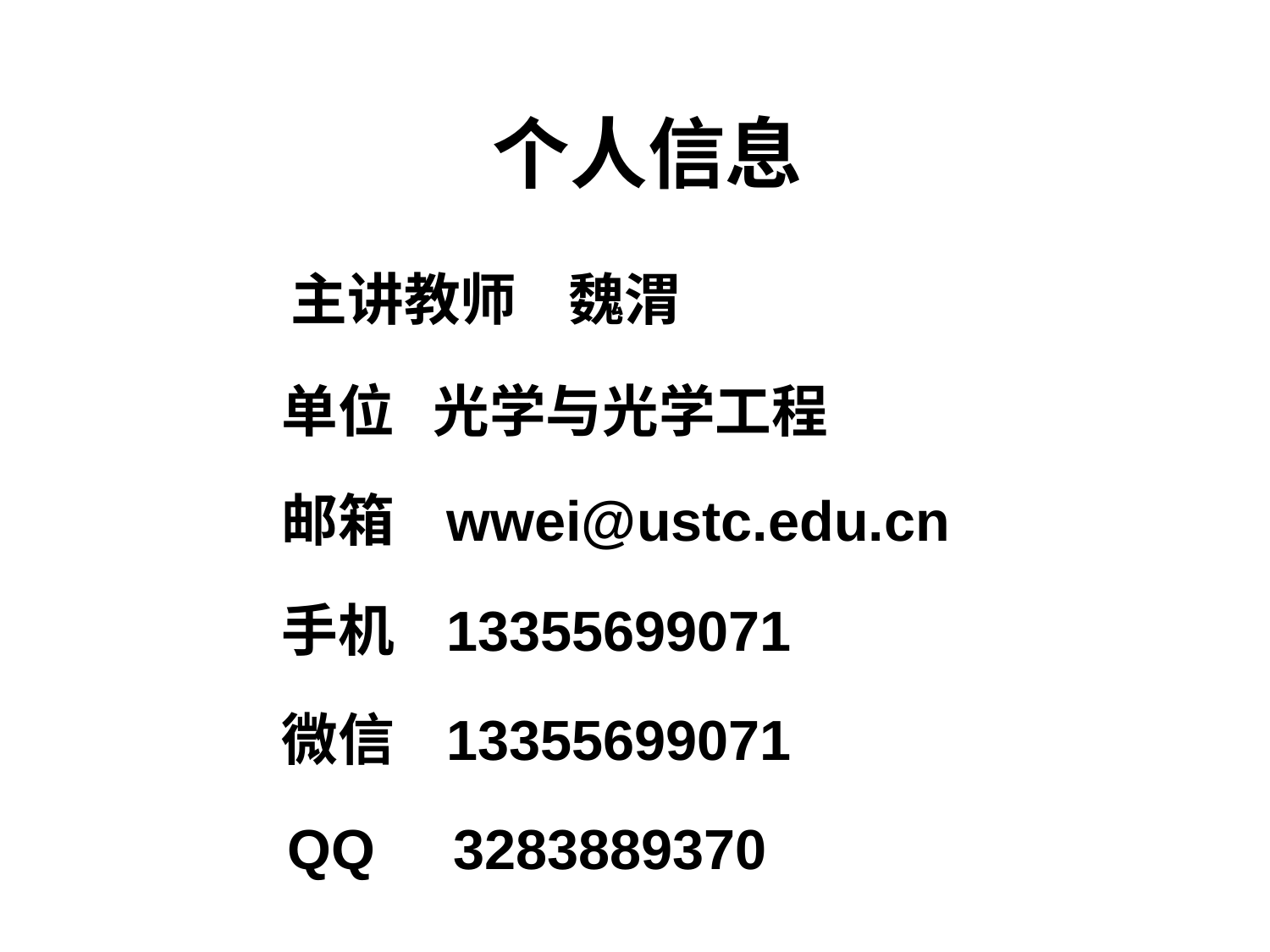

个人信息
      主讲教师    魏渭
       单位   光学与光学工程
       邮箱   wwei@ustc.edu.cn
       手机   13355699071
       微信   13355699071
       QQ     3283889370